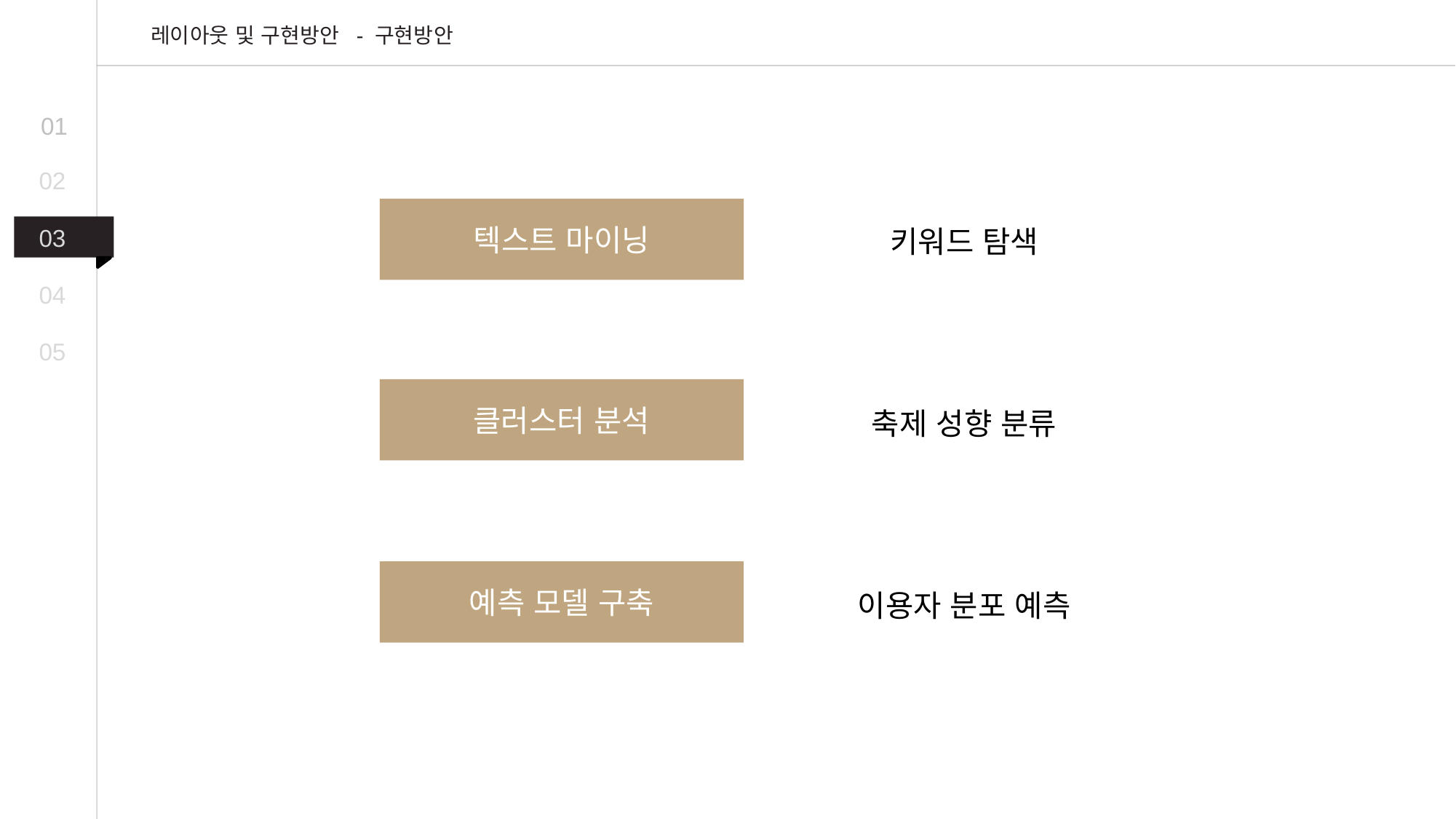

레이아웃 및 구현방안  - 구현방안
01
02
텍스트 마이닝

키워드 탐색

축제 성향 분류

이용자 분포 예측

03

04
05
클러스터 분석
예측 모델 구축